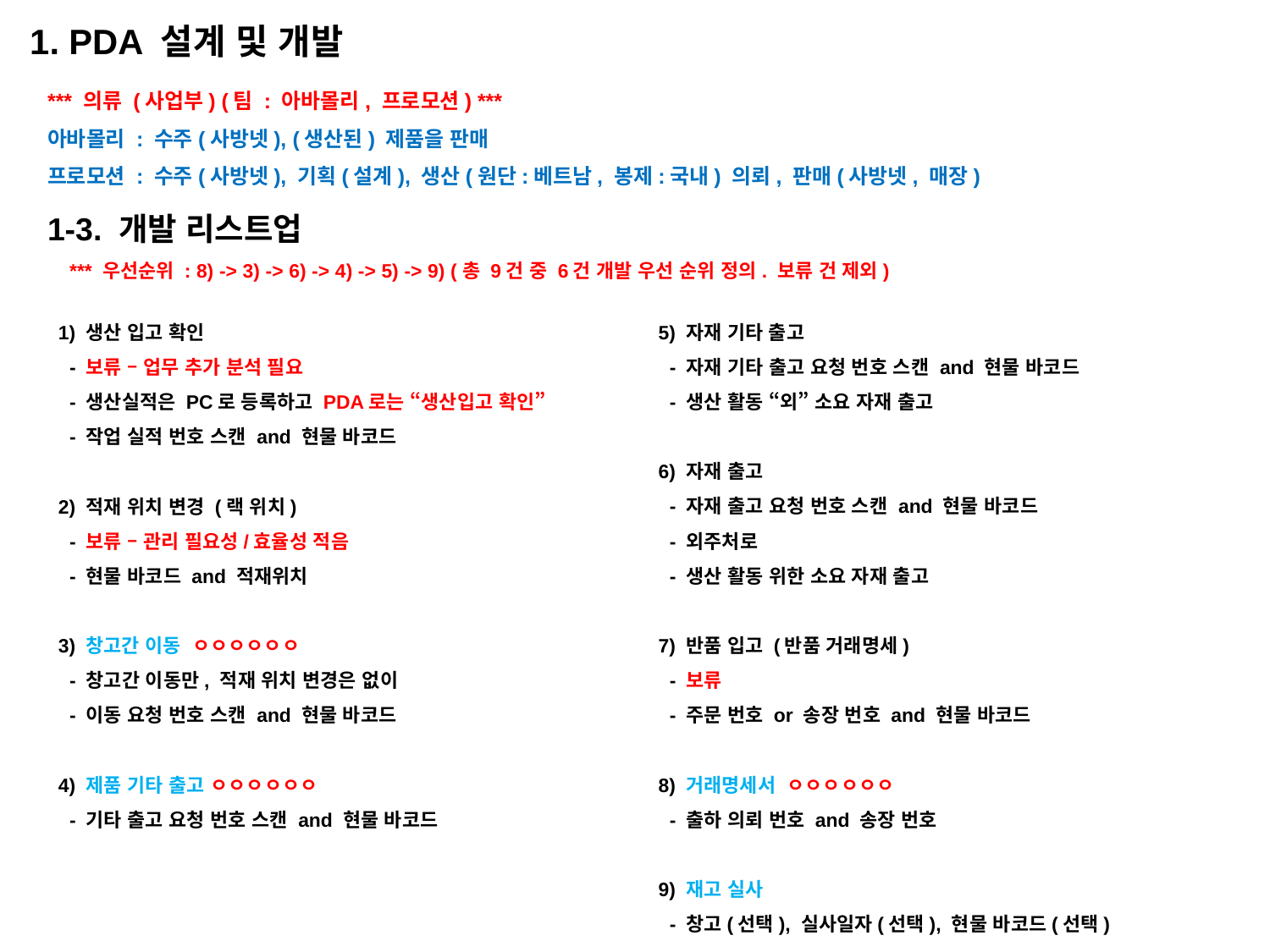

1. PDA 설계 및 개발
*** 의류 (사업부) (팀 : 아바몰리, 프로모션) ***
아바몰리 : 수주(사방넷), (생산된) 제품을 판매
프로모션 : 수주(사방넷), 기획(설계), 생산(원단:베트남, 봉제:국내) 의뢰, 판매(사방넷, 매장)
1-3. 개발 리스트업
    *** 우선순위 : 8) -> 3) -> 6) -> 4) -> 5) -> 9) (총 9건 중 6건 개발 우선 순위 정의. 보류 건 제외)
  1) 생산 입고 확인
    - 보류 – 업무 추가 분석 필요
    - 생산실적은 PC로 등록하고 PDA로는 “생산입고 확인”
    - 작업 실적 번호 스캔 and 현물 바코드

  2) 적재 위치 변경 (랙 위치)
    - 보류 – 관리 필요성/효율성 적음
    - 현물 바코드 and 적재위치

  3) 창고간 이동  ㅇㅇㅇㅇㅇㅇ
    - 창고간 이동만, 적재 위치 변경은 없이
    - 이동 요청 번호 스캔 and 현물 바코드

  4) 제품 기타 출고 ㅇㅇㅇㅇㅇㅇ
    - 기타 출고 요청 번호 스캔 and 현물 바코드
  5) 자재 기타 출고
    - 자재 기타 출고 요청 번호 스캔 and 현물 바코드
    - 생산 활동 “외” 소요 자재 출고

  6) 자재 출고
    - 자재 출고 요청 번호 스캔 and 현물 바코드
    - 외주처로
    - 생산 활동 위한 소요 자재 출고

  7) 반품 입고 (반품 거래명세)
    - 보류
    - 주문 번호 or 송장 번호 and 현물 바코드

  8) 거래명세서  ㅇㅇㅇㅇㅇㅇ
    - 출하 의뢰 번호 and 송장 번호

  9) 재고 실사
    - 창고(선택), 실사일자(선택), 현물 바코드(선택)